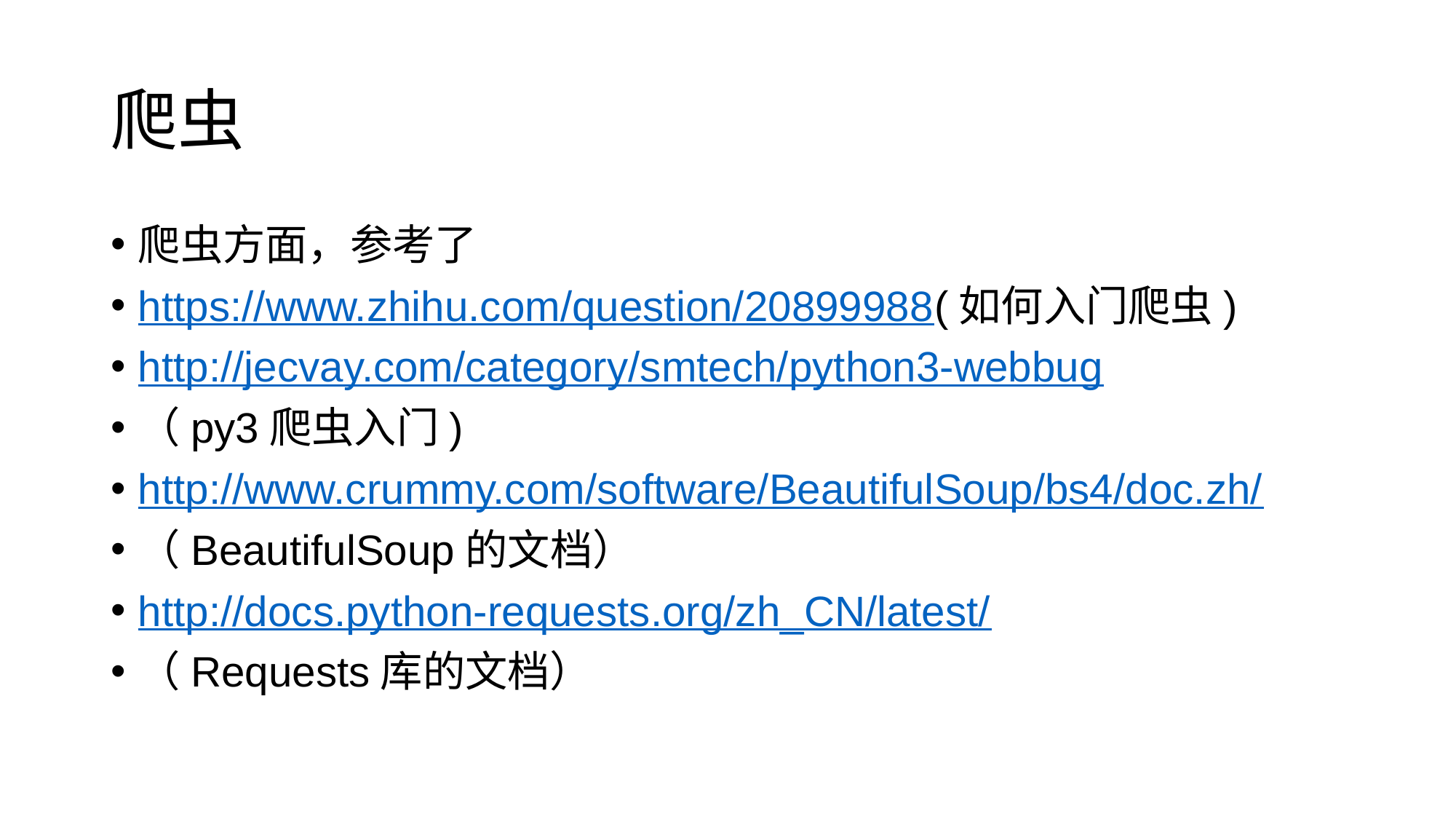

# 爬虫
爬虫方面，参考了
https://www.zhihu.com/question/20899988(如何入门爬虫)
http://jecvay.com/category/smtech/python3-webbug
（py3爬虫入门)
http://www.crummy.com/software/BeautifulSoup/bs4/doc.zh/
（BeautifulSoup的文档）
http://docs.python-requests.org/zh_CN/latest/
（Requests库的文档）